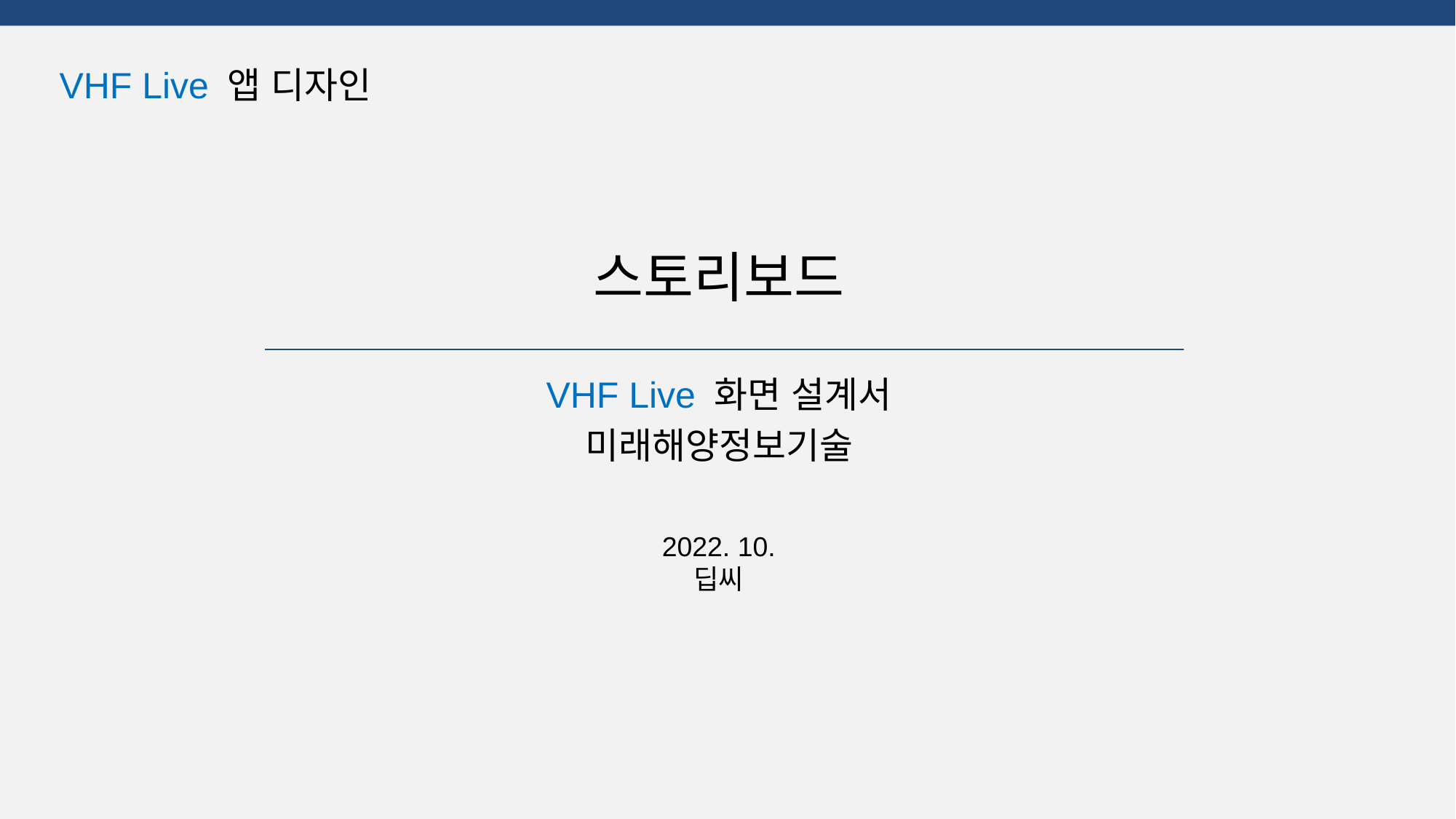

VHF Live 앱 디자인
# 스토리보드
VHF Live 화면 설계서
미래해양정보기술
2022. 10.
딥씨